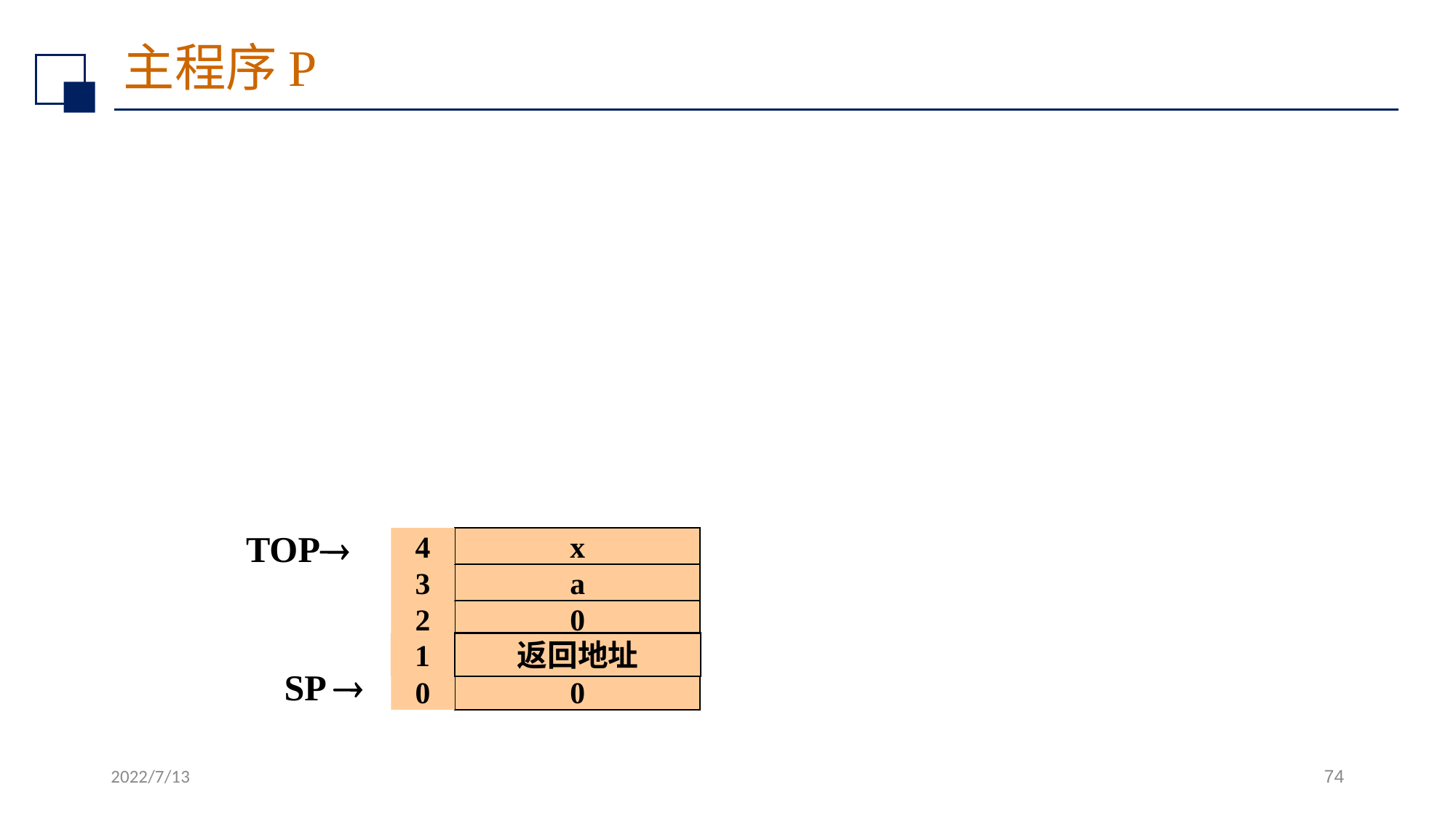

# 主程序P

4
x
TOP→
3
a
2
0
1
返回地址
SP →
0
0
2022/7/13
74